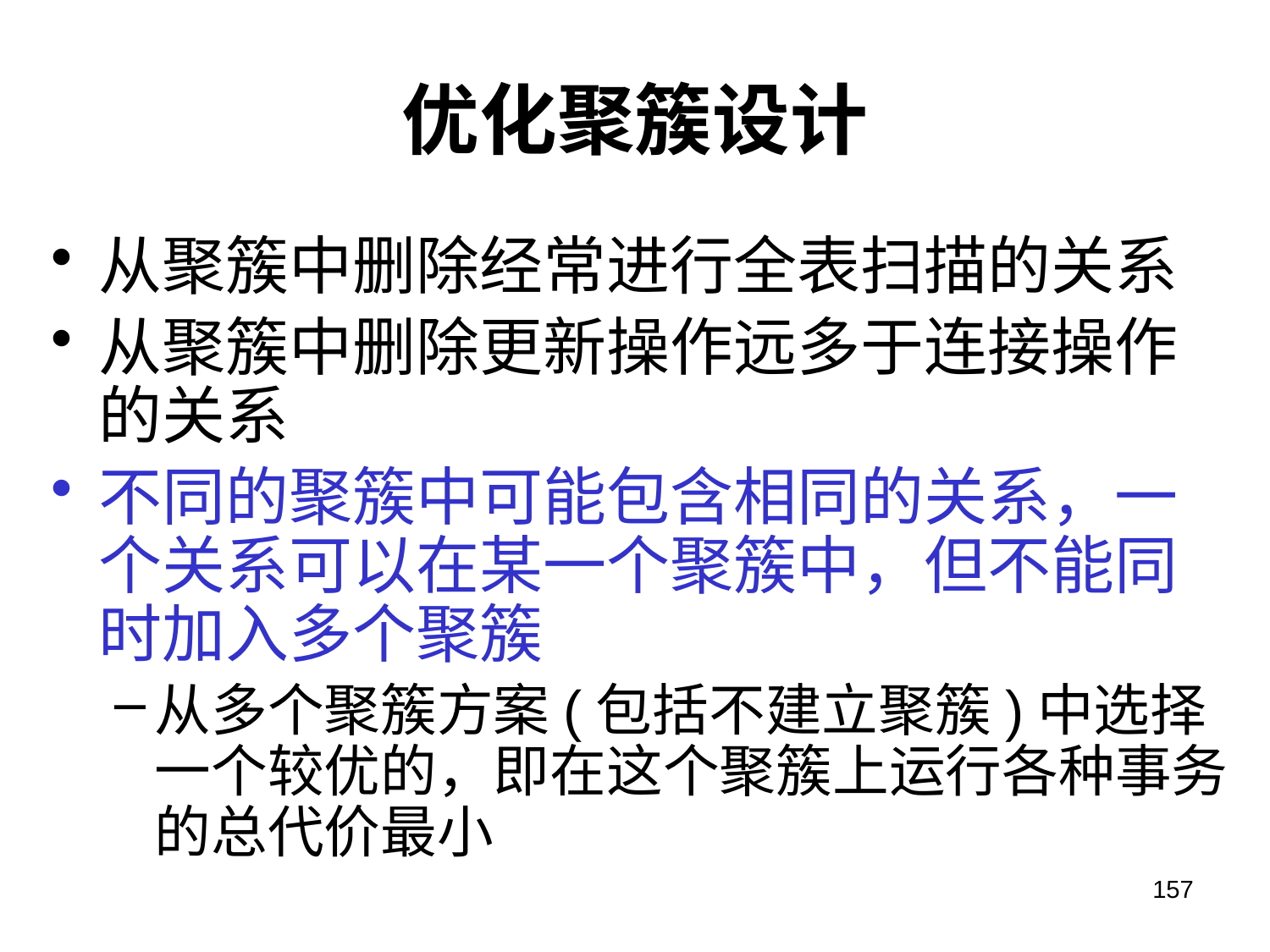

# 优化聚簇设计
从聚簇中删除经常进行全表扫描的关系
从聚簇中删除更新操作远多于连接操作的关系
不同的聚簇中可能包含相同的关系，一个关系可以在某一个聚簇中，但不能同时加入多个聚簇
从多个聚簇方案(包括不建立聚簇)中选择一个较优的，即在这个聚簇上运行各种事务的总代价最小

157